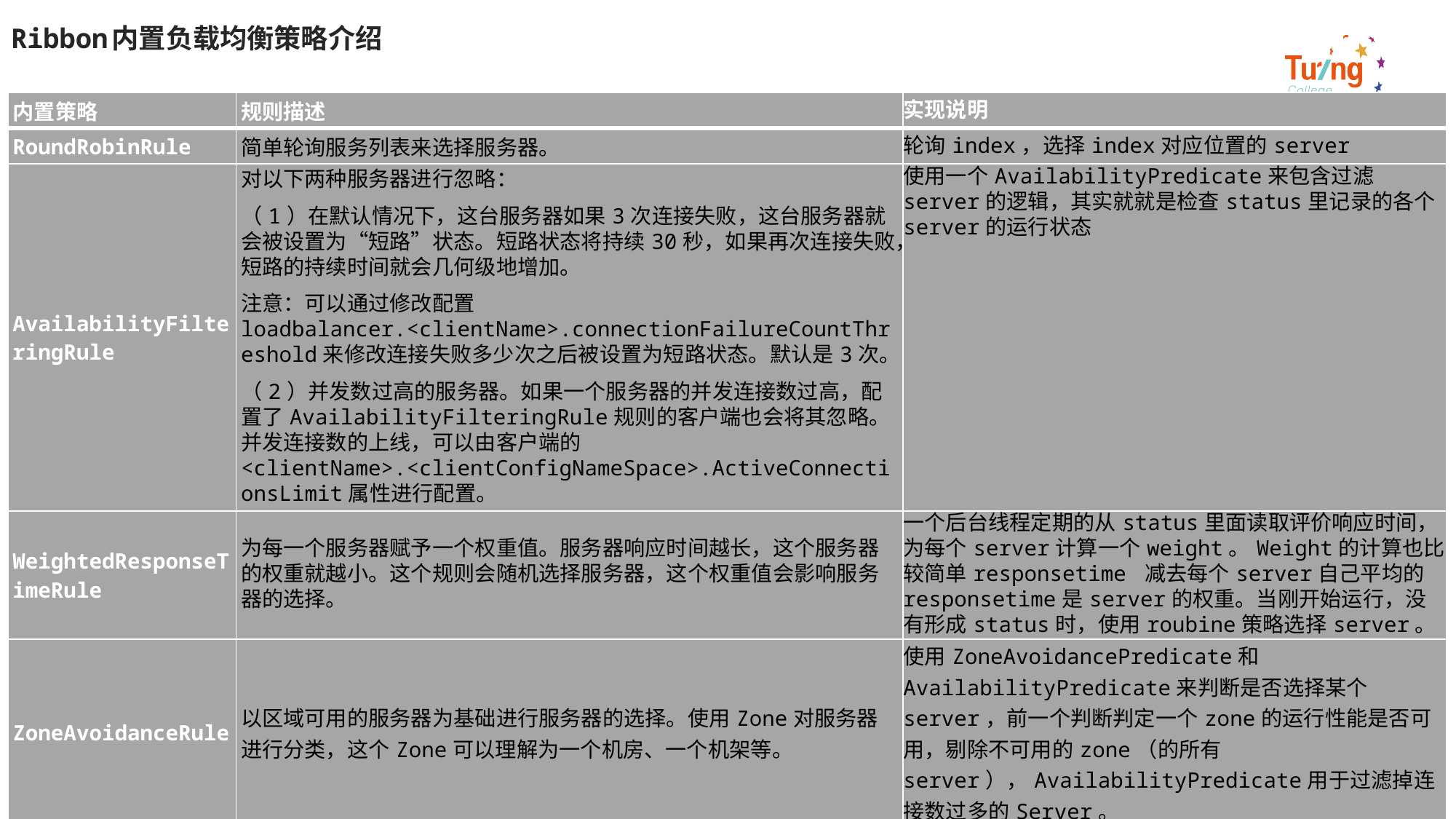

# Ribbon内置负载均衡策略介绍
| 内置策略 | 规则描述 | 实现说明 |
| --- | --- | --- |
| RoundRobinRule | 简单轮询服务列表来选择服务器。 | 轮询index，选择index对应位置的server |
| AvailabilityFilteringRule | 对以下两种服务器进行忽略： （1）在默认情况下，这台服务器如果3次连接失败，这台服务器就会被设置为“短路”状态。短路状态将持续30秒，如果再次连接失败，短路的持续时间就会几何级地增加。 注意：可以通过修改配置loadbalancer.<clientName>.connectionFailureCountThreshold来修改连接失败多少次之后被设置为短路状态。默认是3次。 （2）并发数过高的服务器。如果一个服务器的并发连接数过高，配置了AvailabilityFilteringRule规则的客户端也会将其忽略。并发连接数的上线，可以由客户端的<clientName>.<clientConfigNameSpace>.ActiveConnectionsLimit属性进行配置。 | 使用一个AvailabilityPredicate来包含过滤server的逻辑，其实就就是检查status里记录的各个server的运行状态 |
| WeightedResponseTimeRule | 为每一个服务器赋予一个权重值。服务器响应时间越长，这个服务器的权重就越小。这个规则会随机选择服务器，这个权重值会影响服务器的选择。 | 一个后台线程定期的从status里面读取评价响应时间，为每个server计算一个weight。Weight的计算也比较简单responsetime 减去每个server自己平均的responsetime是server的权重。当刚开始运行，没有形成status时，使用roubine策略选择server。 |
| ZoneAvoidanceRule | 以区域可用的服务器为基础进行服务器的选择。使用Zone对服务器进行分类，这个Zone可以理解为一个机房、一个机架等。 | 使用ZoneAvoidancePredicate和AvailabilityPredicate来判断是否选择某个server，前一个判断判定一个zone的运行性能是否可用，剔除不可用的zone（的所有server），AvailabilityPredicate用于过滤掉连接数过多的Server。 |
| BestAvailableRule | 忽略哪些短路的服务器，并选择并发数较低的服务器。 | 逐个考察Server，如果Server被tripped了，则忽略，在选择其中ActiveRequestsCount最小的server |
| RandomRule | 随机选择一个可用的服务器。 | 在index上随机，选择index对应位置的server |
| RetryRule | 重试机制的选择逻辑 | 在一个配置时间段内当选择server不成功，则一直尝试使用subRule的方式选择一个可用的server |